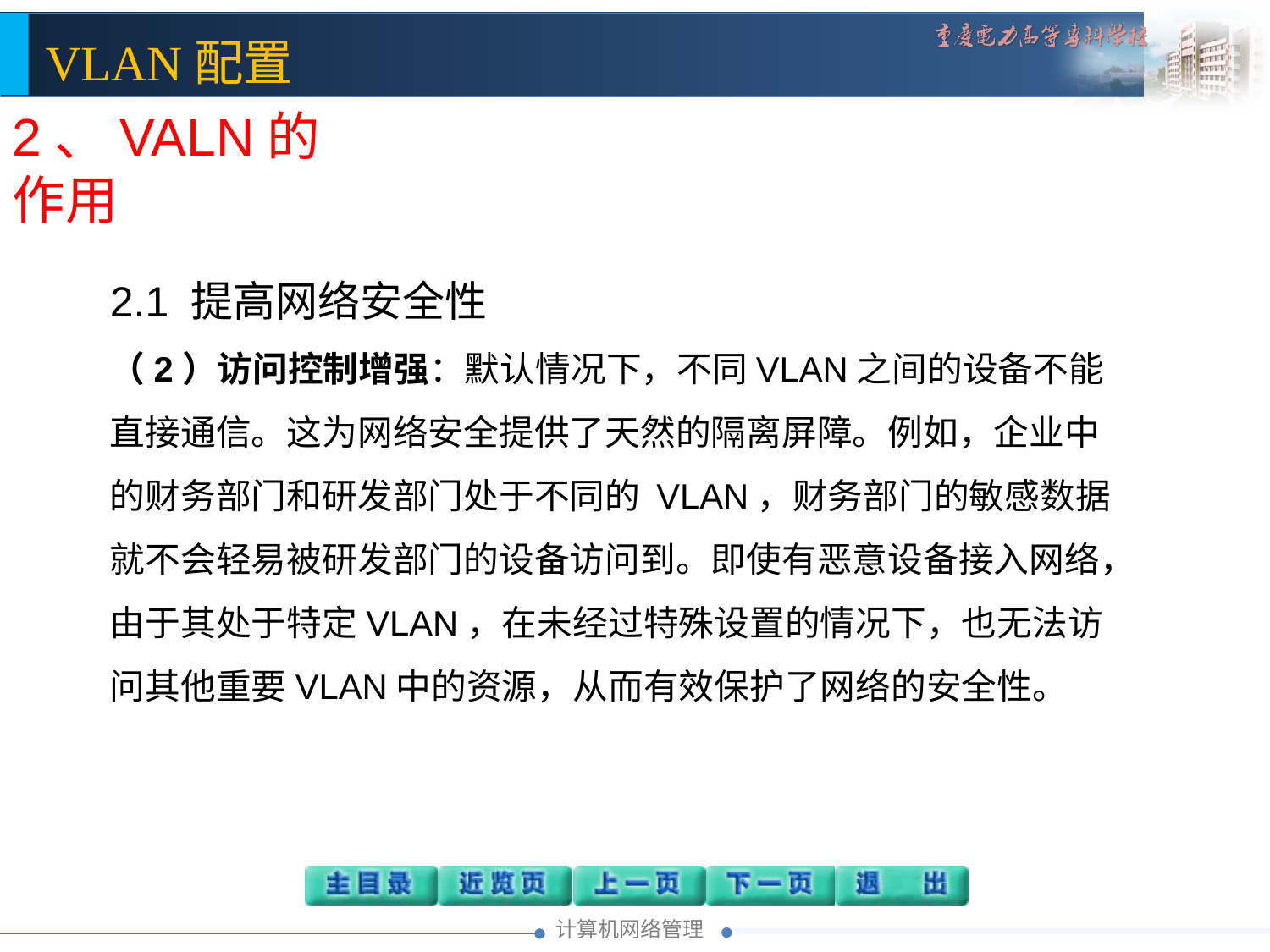

2、VALN的作用
2.1 提高网络安全性
（2）访问控制增强：默认情况下，不同VLAN之间的设备不能直接通信。这为网络安全提供了天然的隔离屏障。例如，企业中的财务部门和研发部门处于不同的 VLAN，财务部门的敏感数据就不会轻易被研发部门的设备访问到。即使有恶意设备接入网络，由于其处于特定VLAN，在未经过特殊设置的情况下，也无法访问其他重要VLAN中的资源，从而有效保护了网络的安全性。